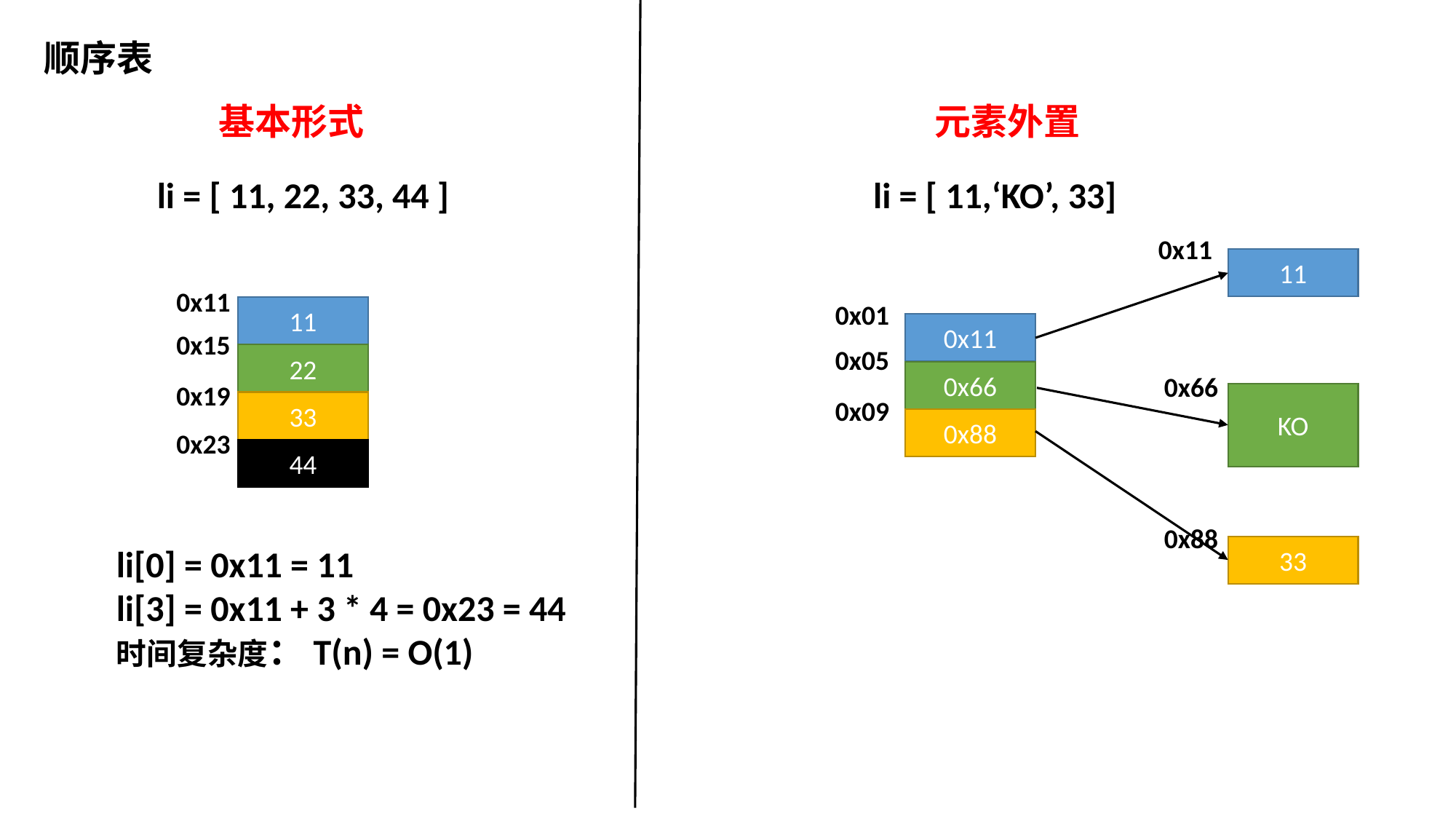

顺序表
基本形式
元素外置
li = [ 11, 22, 33, 44 ]
li = [ 11,‘KO’, 33]
0x11
11
0x11
0x01
11
0x11
0x15
0x05
22
0x66
0x66
0x19
KO
0x09
33
0x88
0x23
44
0x88
li[0] = 0x11 = 11
li[3] = 0x11 + 3 * 4 = 0x23 = 44
时间复杂度：T(n) = O(1)
33